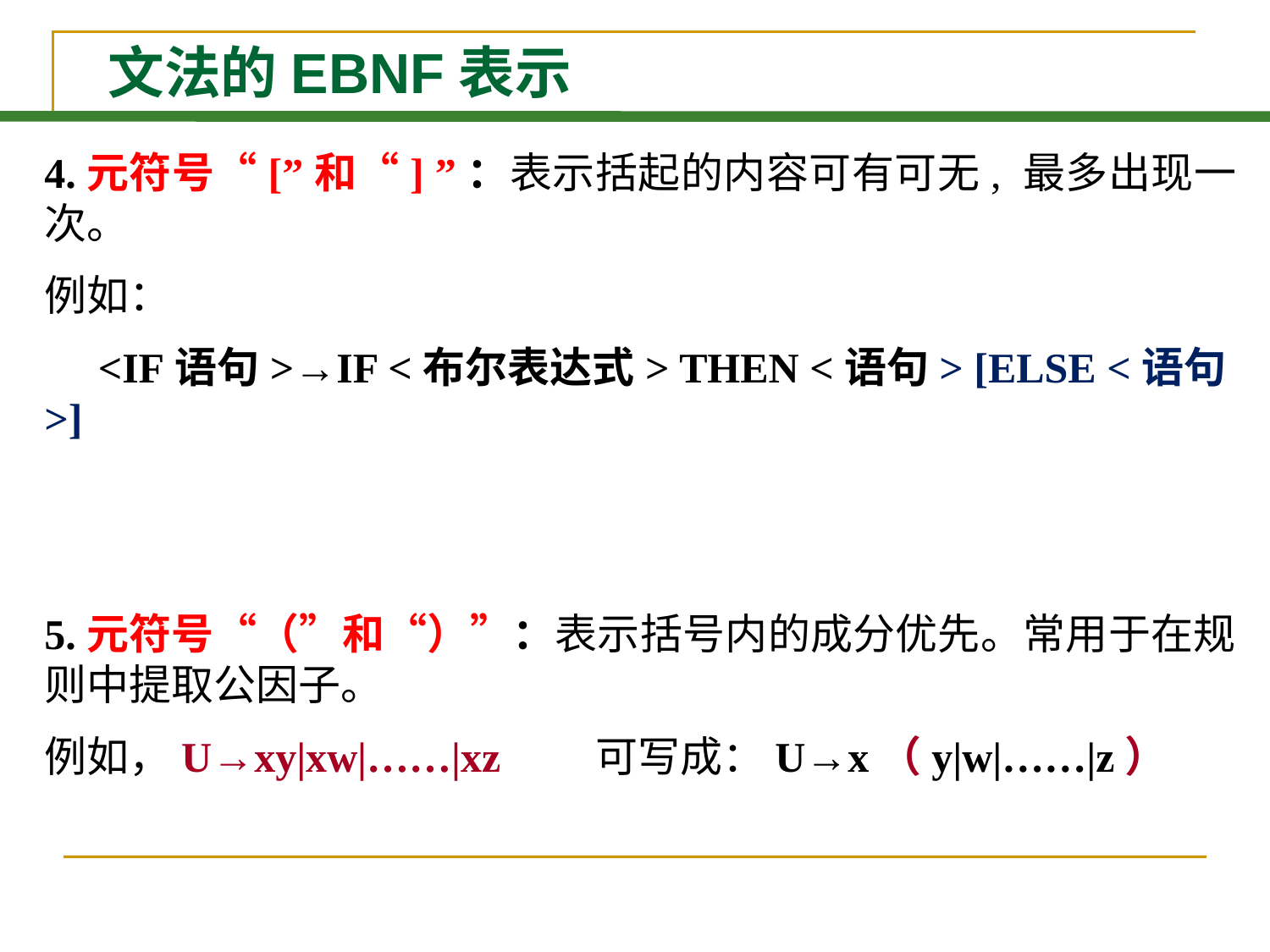

# 文法的EBNF表示

4.元符号“[”和“] ”：表示括起的内容可有可无, 最多出现一次。
例如：
     <IF语句>→IF <布尔表达式> THEN <语句> [ELSE <语句>]

5.元符号“（”和“）”：表示括号内的成分优先。常用于在规则中提取公因子。
例如，U→xy|xw|……|xz        可写成：U→x（y|w|……|z）
18